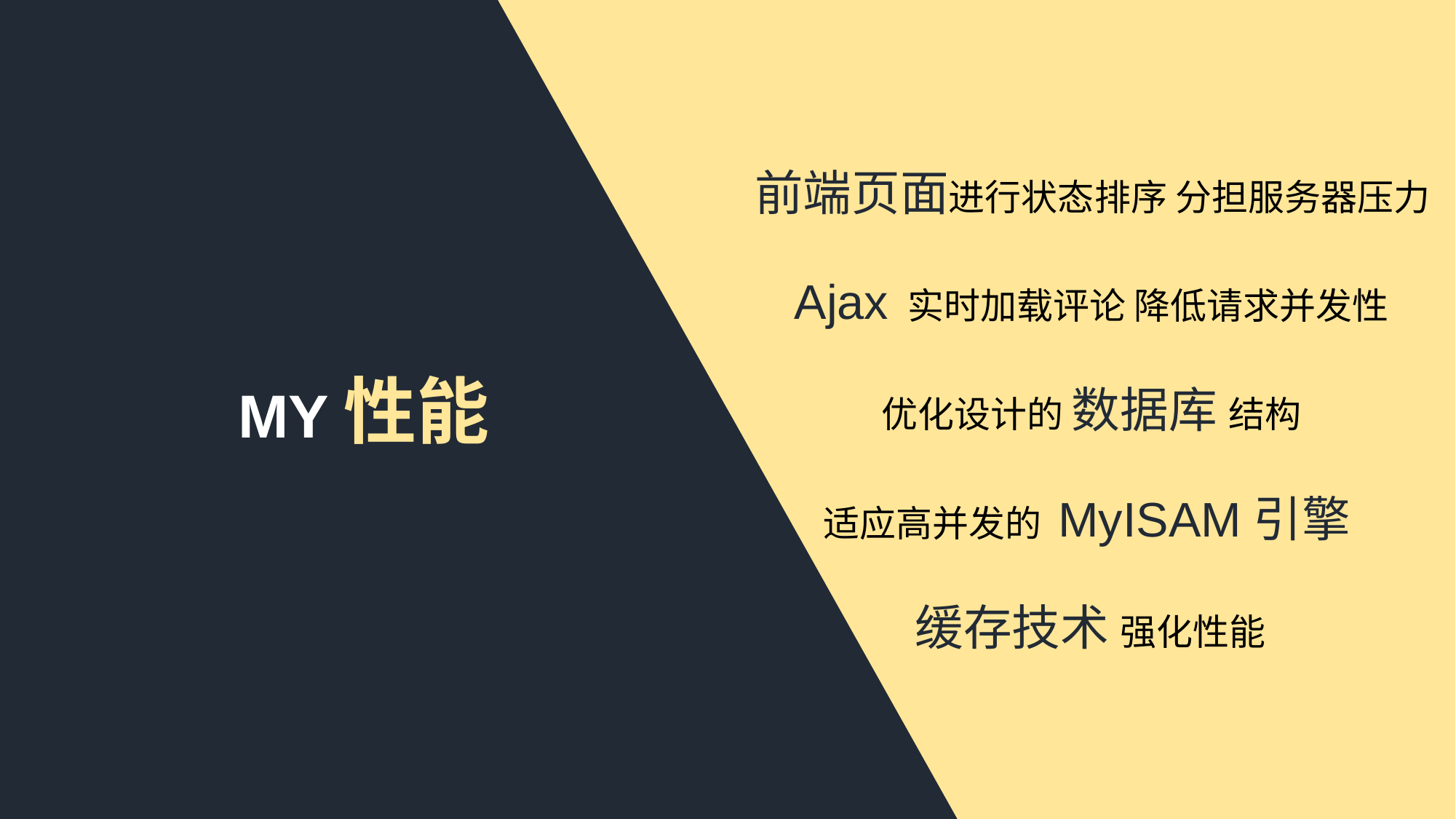

前端页面进行状态排序 分担服务器压力
Ajax 实时加载评论 降低请求并发性
MY性能
优化设计的 数据库 结构

适应高并发的 MyISAM引擎
缓存技术 强化性能